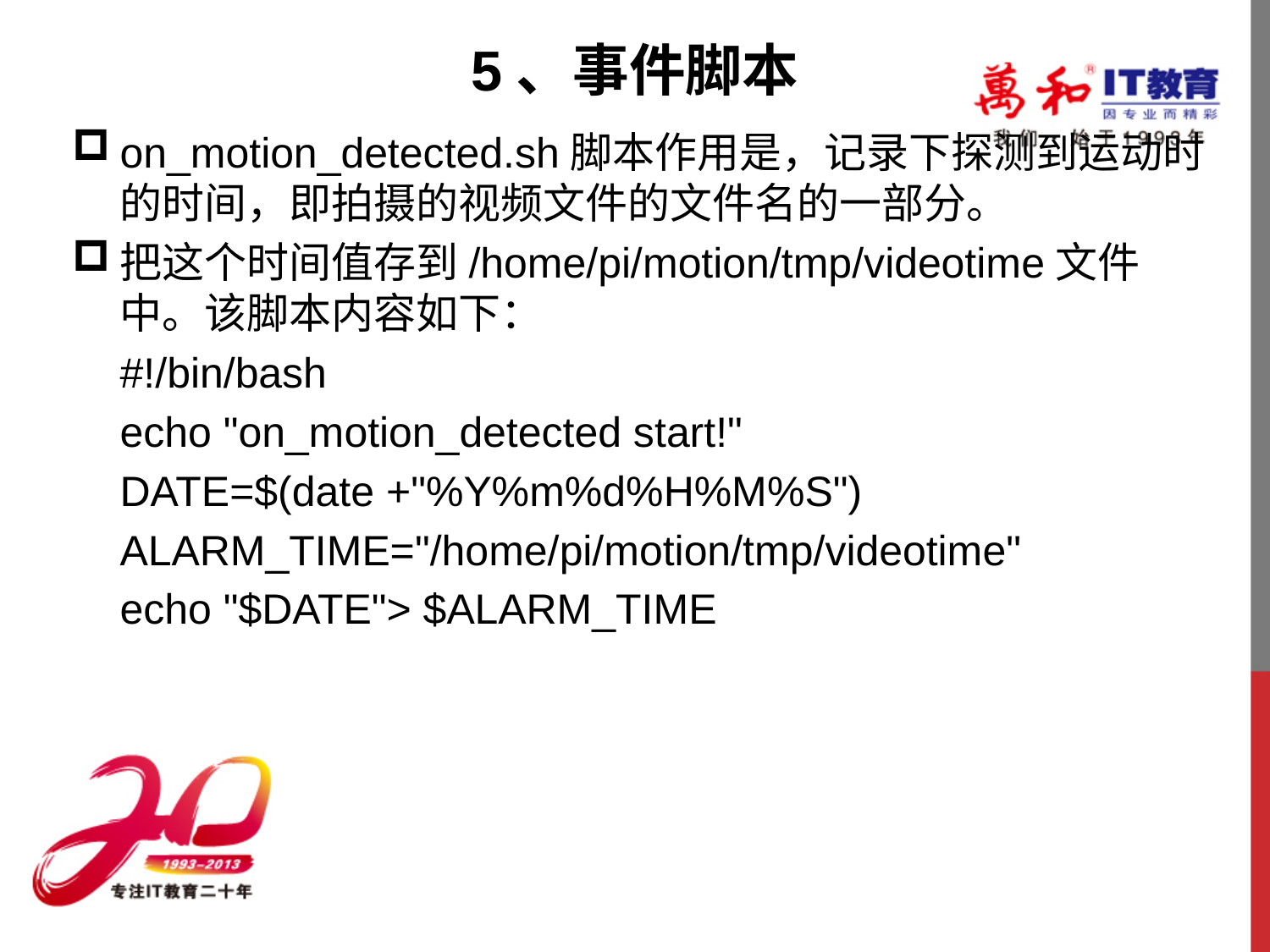

# 5、事件脚本
on_motion_detected.sh脚本作用是，记录下探测到运动时的时间，即拍摄的视频文件的文件名的一部分。
把这个时间值存到/home/pi/motion/tmp/videotime文件中。该脚本内容如下：
	#!/bin/bash
	echo "on_motion_detected start!"
	DATE=$(date +"%Y%m%d%H%M%S")
	ALARM_TIME="/home/pi/motion/tmp/videotime"
	echo "$DATE"> $ALARM_TIME